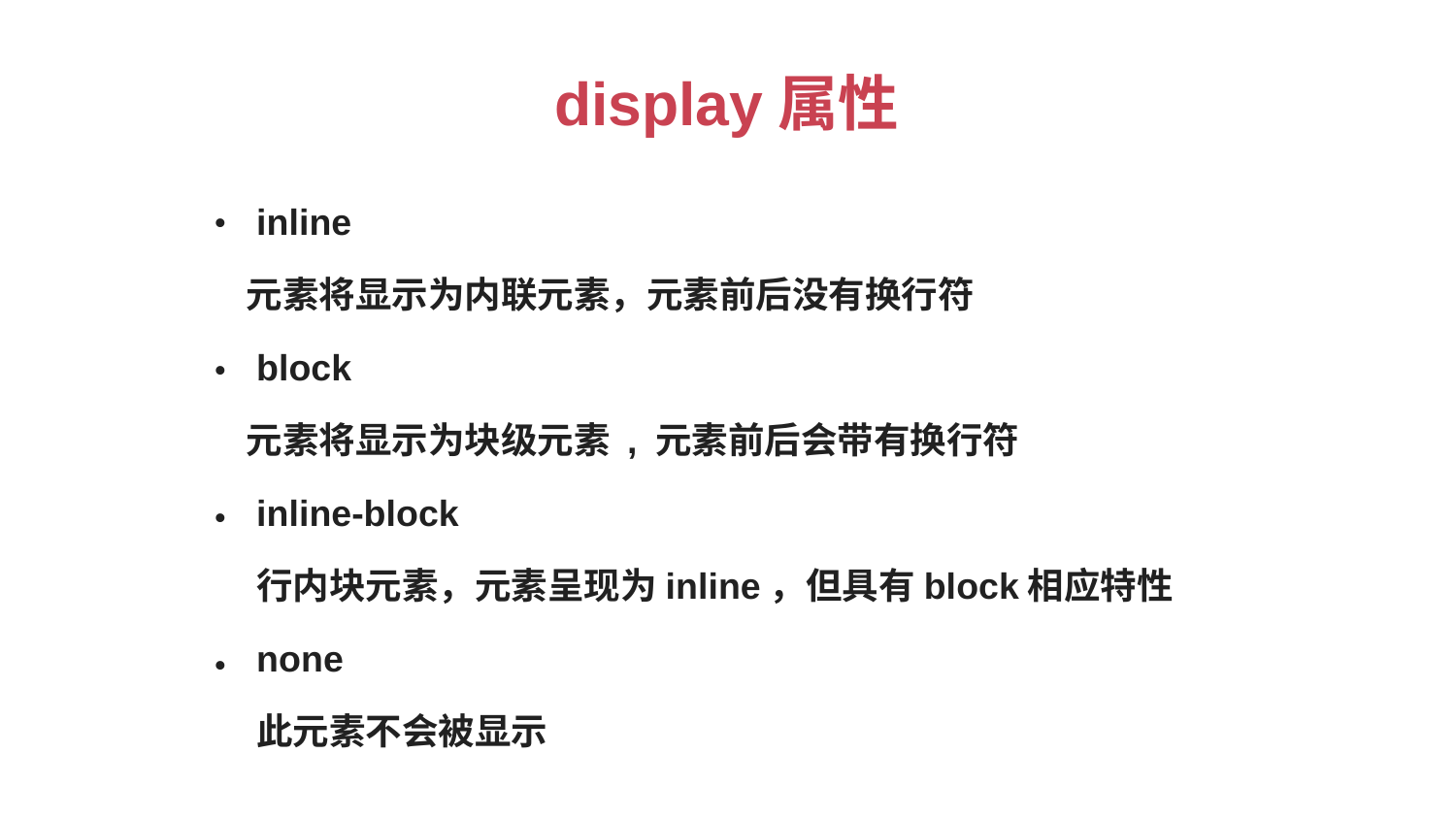

display属性
	inline

元素将显示为内联元素，元素前后没有换行符

	block

元素将显示为块级元素 , 元素前后会带有换行符

	inline-block

	行内块元素，元素呈现为inline，但具有block相应特性

	none

	此元素不会被显示
•

•

•

•